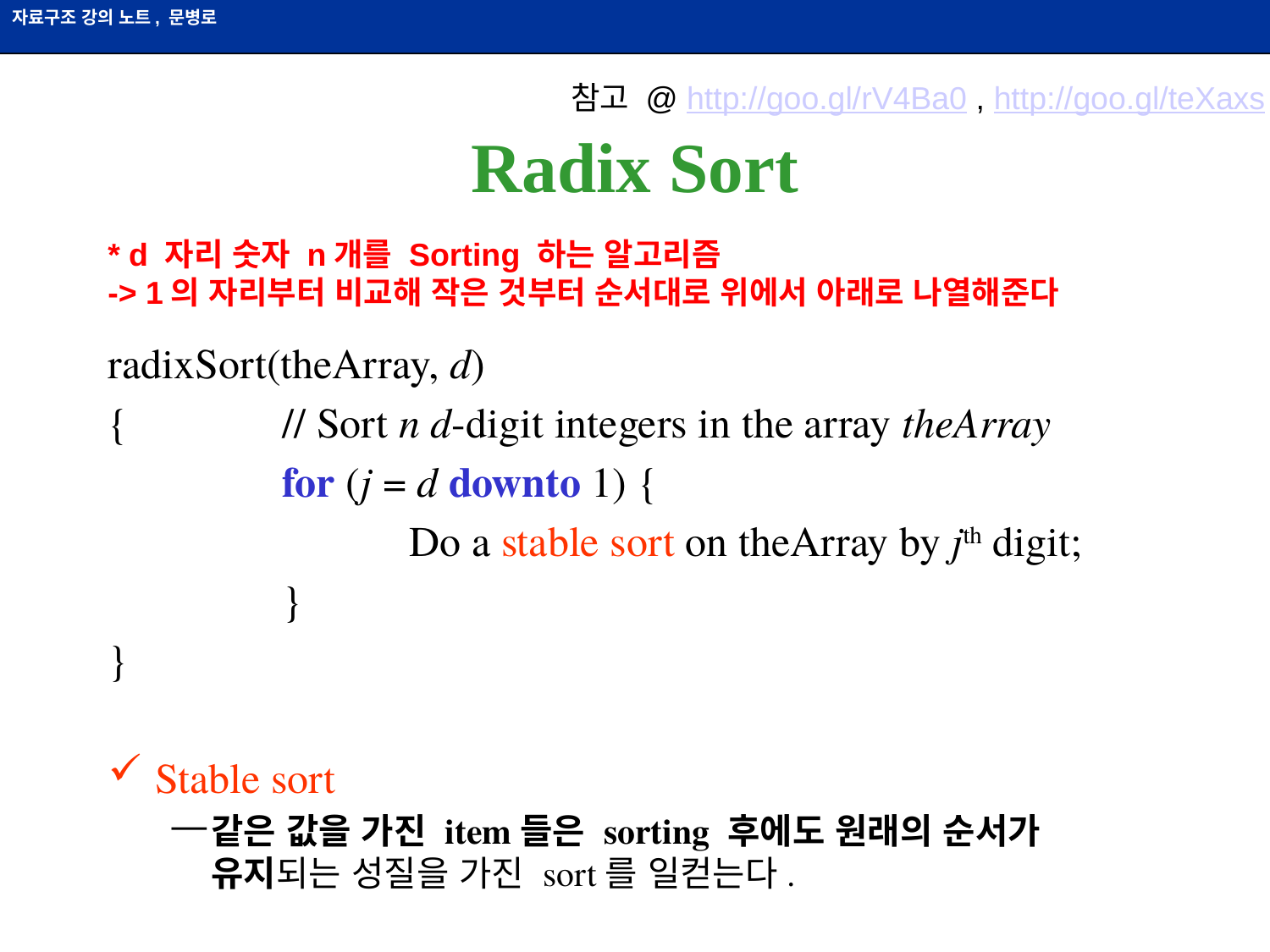

참고 @ http://goo.gl/rV4Ba0 , http://goo.gl/teXaxs
# Radix Sort
* d 자리 숫자 n개를 Sorting 하는 알고리즘
-> 1의 자리부터 비교해 작은 것부터 순서대로 위에서 아래로 나열해준다
radixSort(theArray, d)
{		// Sort n d-digit integers in the array theArray
		for (j = d downto 1) {
			Do a stable sort on theArray by jth digit;
		}
}

Stable sort
같은 값을 가진 item들은 sorting 후에도 원래의 순서가 유지되는 성질을 가진 sort를 일컫는다.